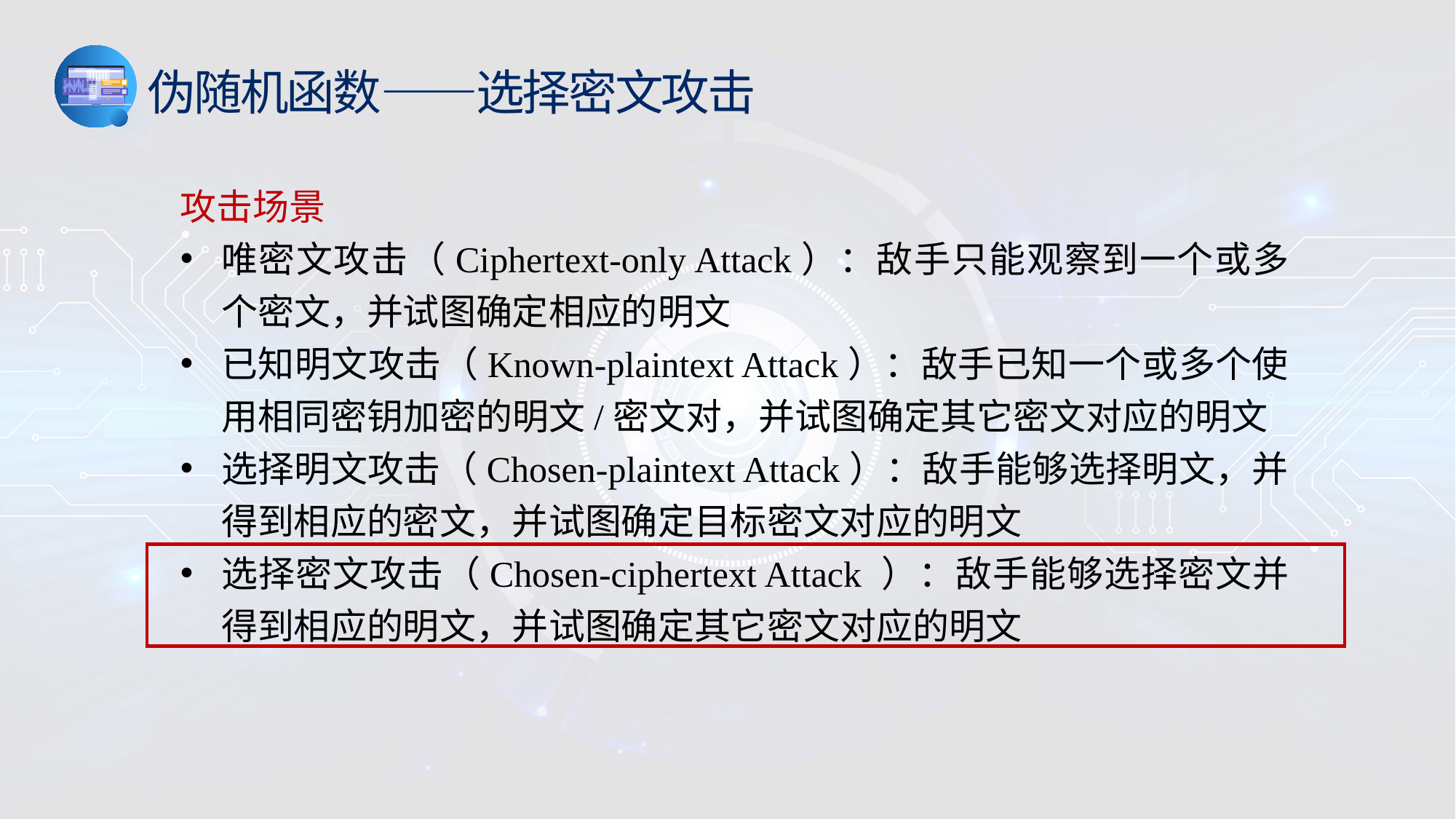

伪随机函数——选择密文攻击

攻击场景
唯密文攻击（Ciphertext-only Attack）：敌手只能观察到一个或多个密文，并试图确定相应的明文
已知明文攻击（Known-plaintext Attack）：敌手已知一个或多个使用相同密钥加密的明文/密文对，并试图确定其它密文对应的明文
选择明文攻击（Chosen-plaintext Attack）：敌手能够选择明文，并得到相应的密文，并试图确定目标密文对应的明文
选择密文攻击（Chosen-ciphertext Attack ）：敌手能够选择密文并得到相应的明文，并试图确定其它密文对应的明文